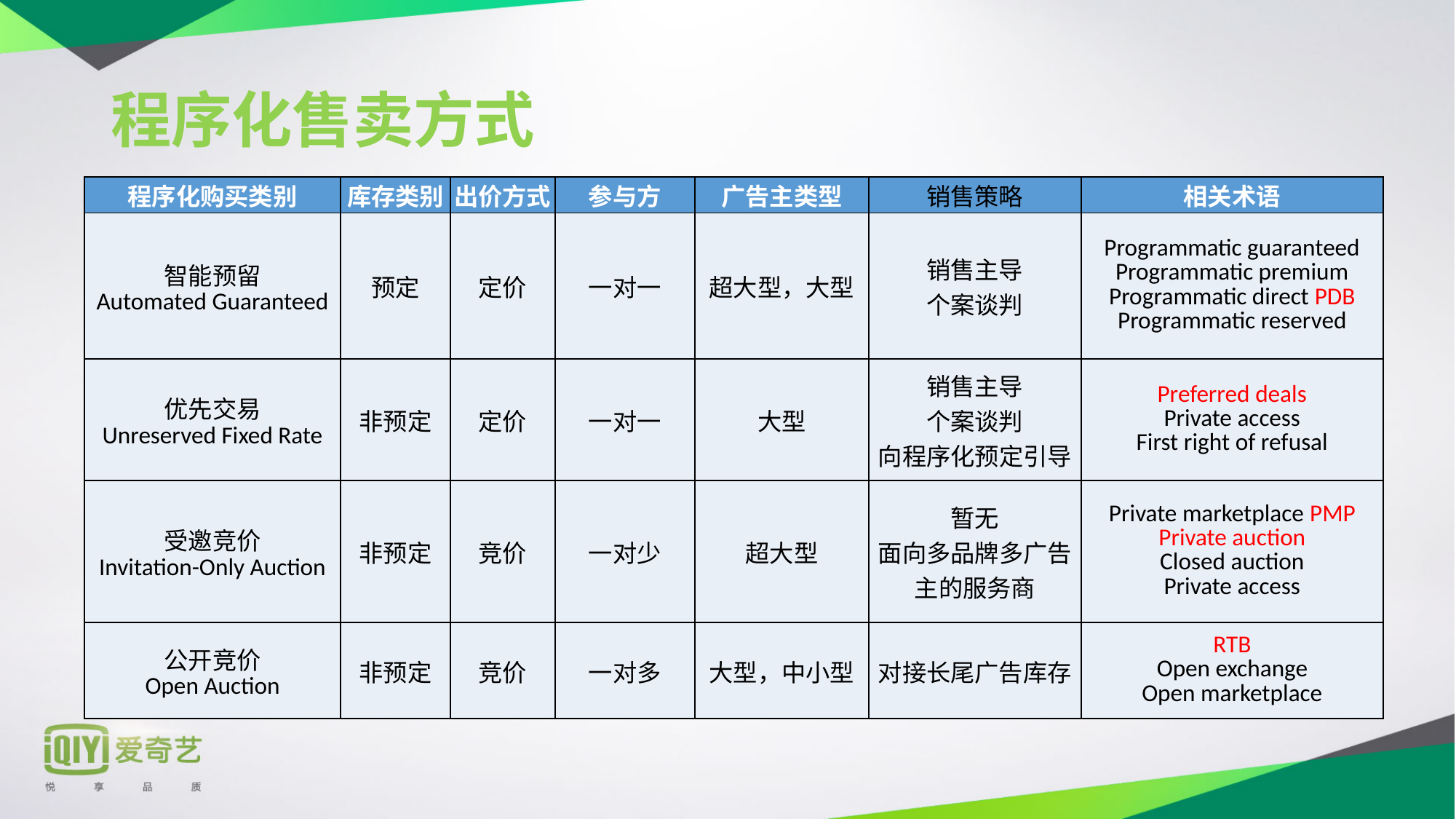

# 程序化售卖方式
| 程序化购买类别 | 库存类别 | 出价方式 | 参与方 | 广告主类型 | 销售策略 | 相关术语 |
| --- | --- | --- | --- | --- | --- | --- |
| 智能预留 Automated Guaranteed | 预定 | 定价 | 一对一 | 超大型，大型 | 销售主导 个案谈判 | Programmatic guaranteed Programmatic premium Programmatic direct PDB Programmatic reserved |
| 优先交易 Unreserved Fixed Rate | 非预定 | 定价 | 一对一 | 大型 | 销售主导 个案谈判 向程序化预定引导 | Preferred deals Private access First right of refusal |
| 受邀竞价 Invitation-Only Auction | 非预定 | 竞价 | 一对少 | 超大型 | 暂无 面向多品牌多广告主的服务商 | Private marketplace PMP Private auction Closed auction Private access |
| 公开竞价 Open Auction | 非预定 | 竞价 | 一对多 | 大型，中小型 | 对接长尾广告库存 | RTB Open exchange Open marketplace |